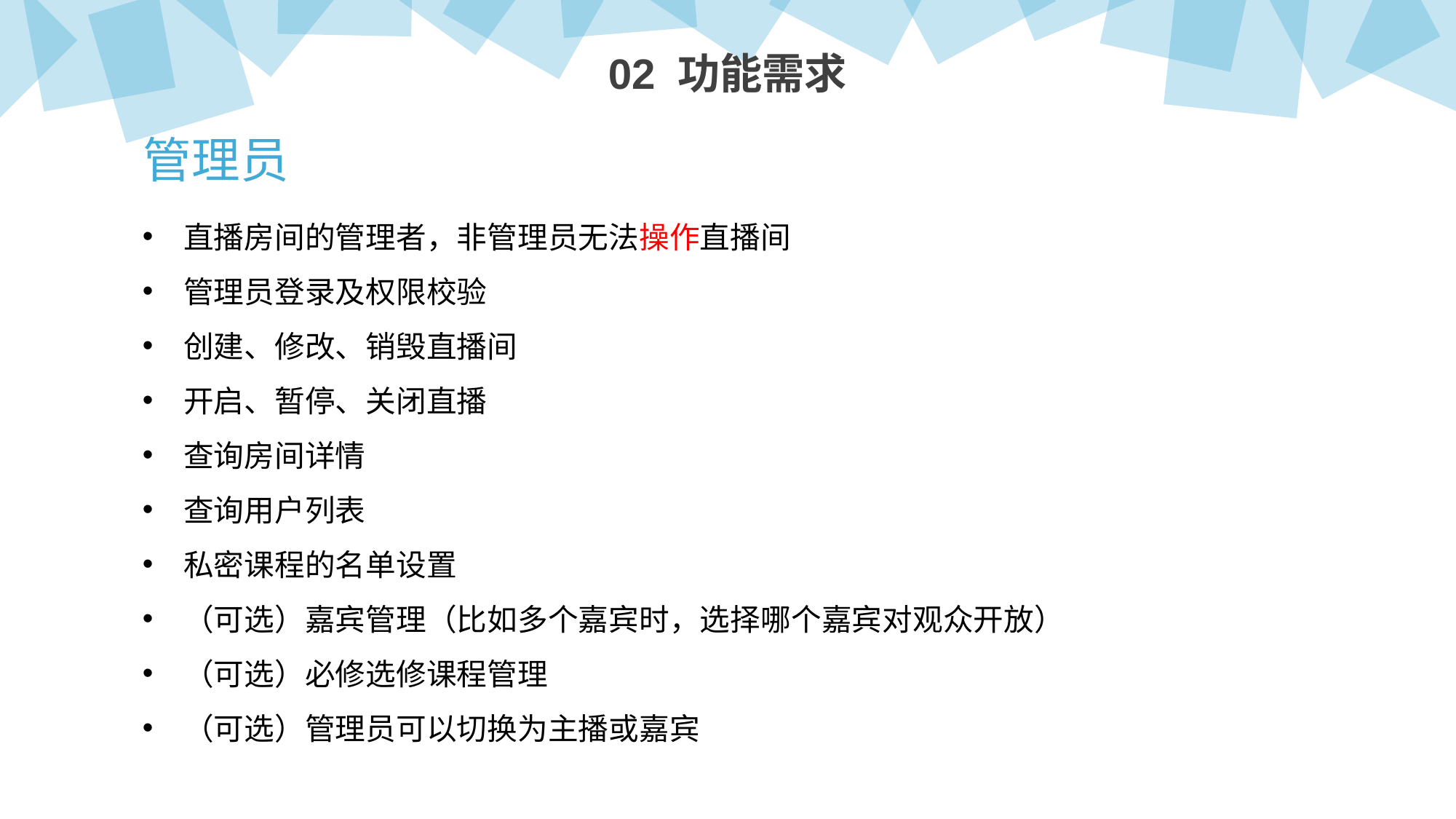

02 功能需求
管理员
直播房间的管理者，非管理员无法操作直播间
管理员登录及权限校验
创建、修改、销毁直播间
开启、暂停、关闭直播
查询房间详情
查询用户列表
私密课程的名单设置
（可选）嘉宾管理（比如多个嘉宾时，选择哪个嘉宾对观众开放）
（可选）必修选修课程管理
（可选）管理员可以切换为主播或嘉宾